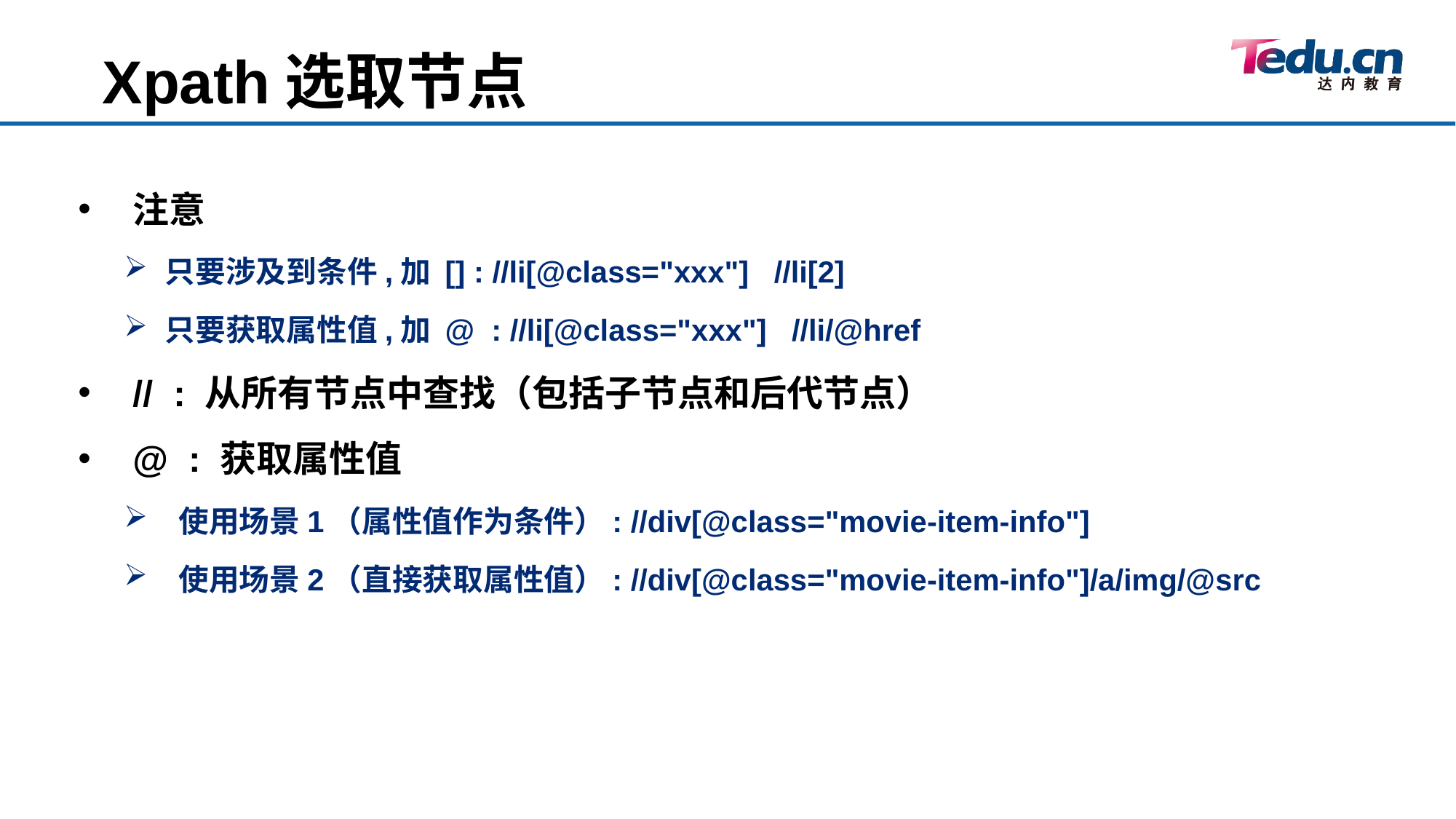

Xpath选取节点
注意
只要涉及到条件,加 [] : //li[@class="xxx"]   //li[2]
只要获取属性值,加 @  : //li[@class="xxx"]   //li/@href
//  : 从所有节点中查找（包括子节点和后代节点）
@  : 获取属性值
使用场景1（属性值作为条件）: //div[@class="movie-item-info"]
使用场景2（直接获取属性值）: //div[@class="movie-item-info"]/a/img/@src